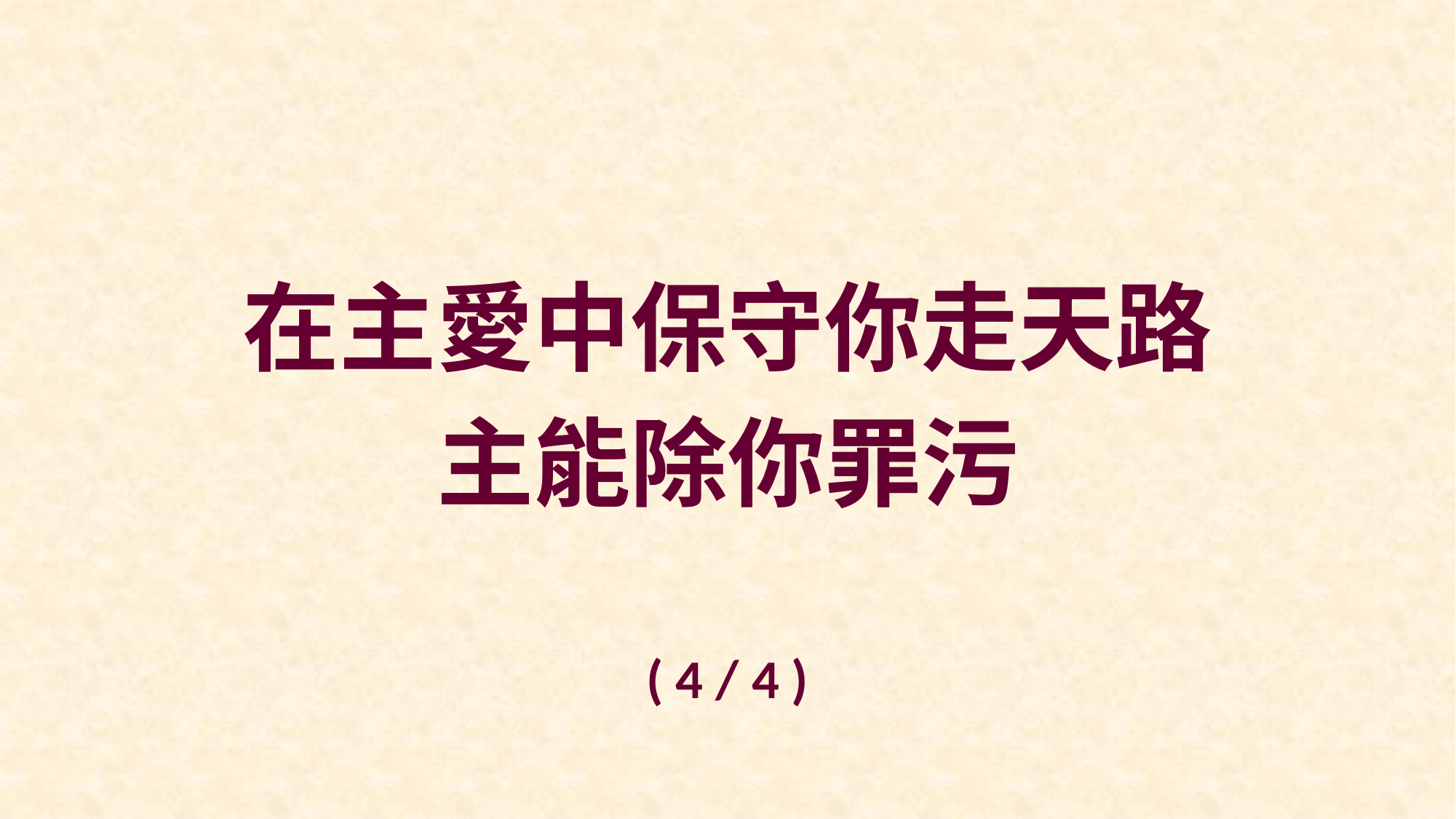

在主愛中保守你走天路
主能除你罪污
( 4 / 4 )